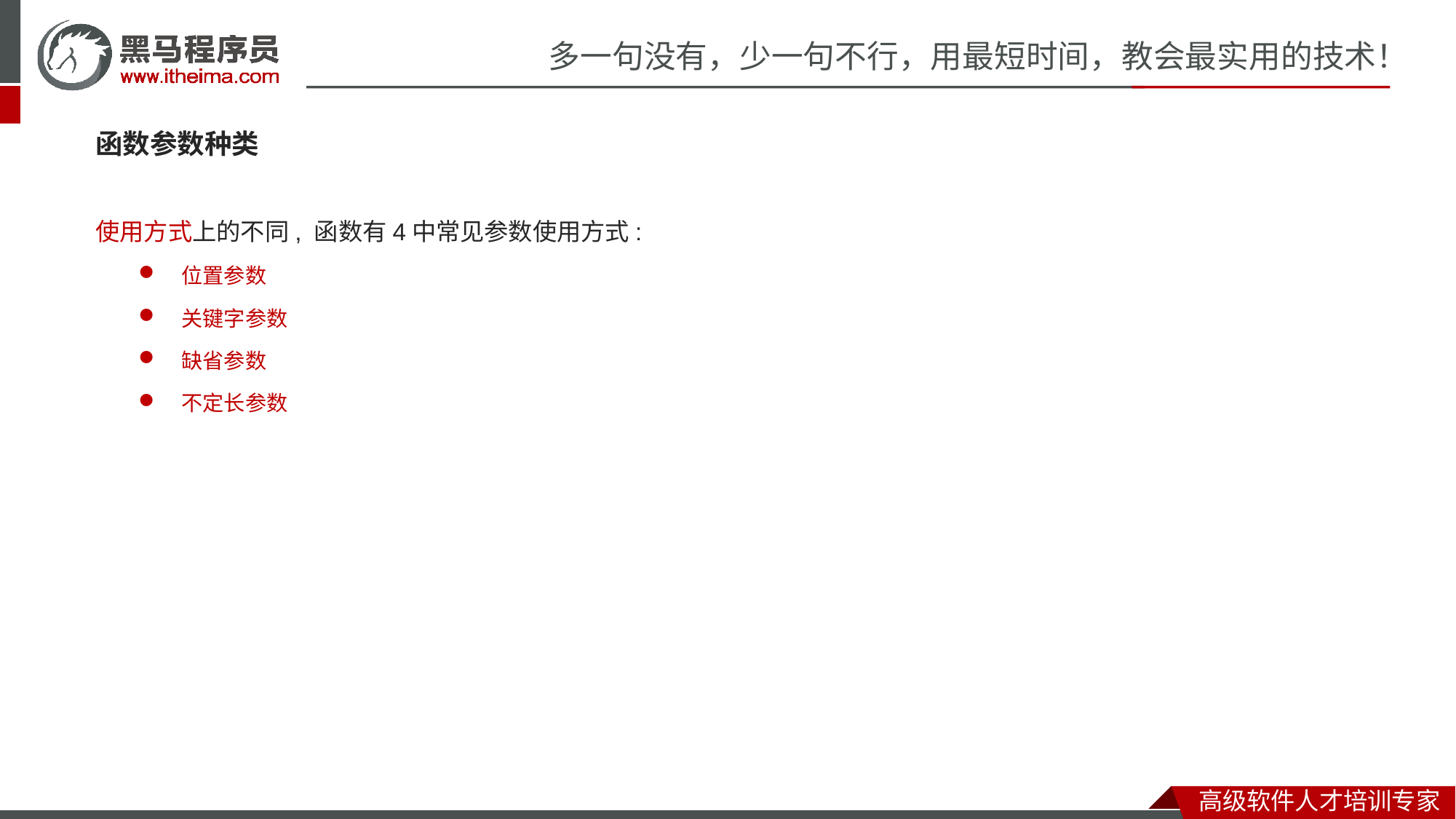

函数参数种类
使用方式上的不同, 函数有4中常见参数使用方式:
位置参数
关键字参数
缺省参数
不定长参数